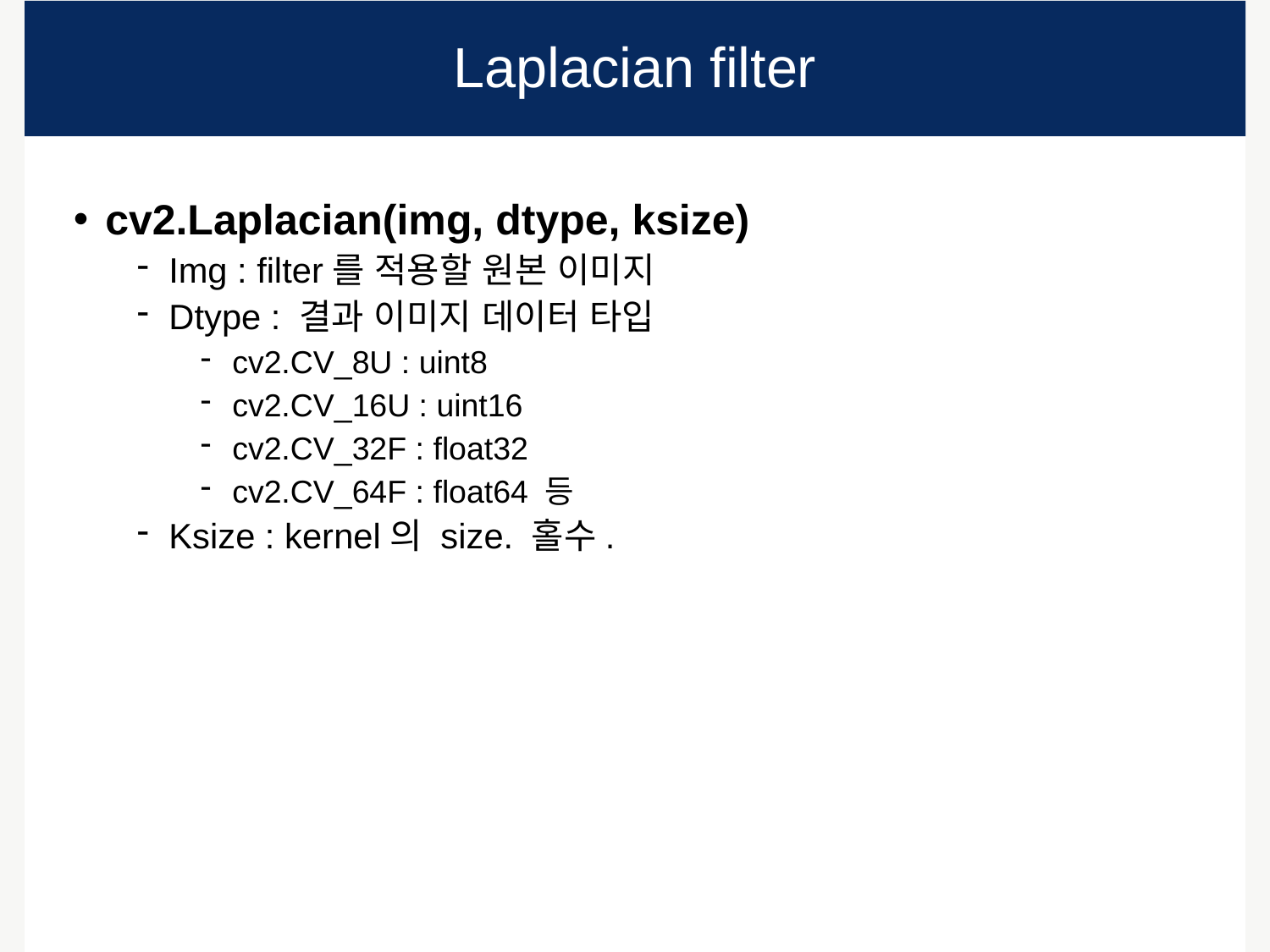

# Laplacian filter
cv2.Laplacian(img, dtype, ksize)
Img : filter를 적용할 원본 이미지
Dtype : 결과 이미지 데이터 타입
cv2.CV_8U : uint8
cv2.CV_16U : uint16
cv2.CV_32F : float32
cv2.CV_64F : float64 등
Ksize : kernel의 size. 홀수.